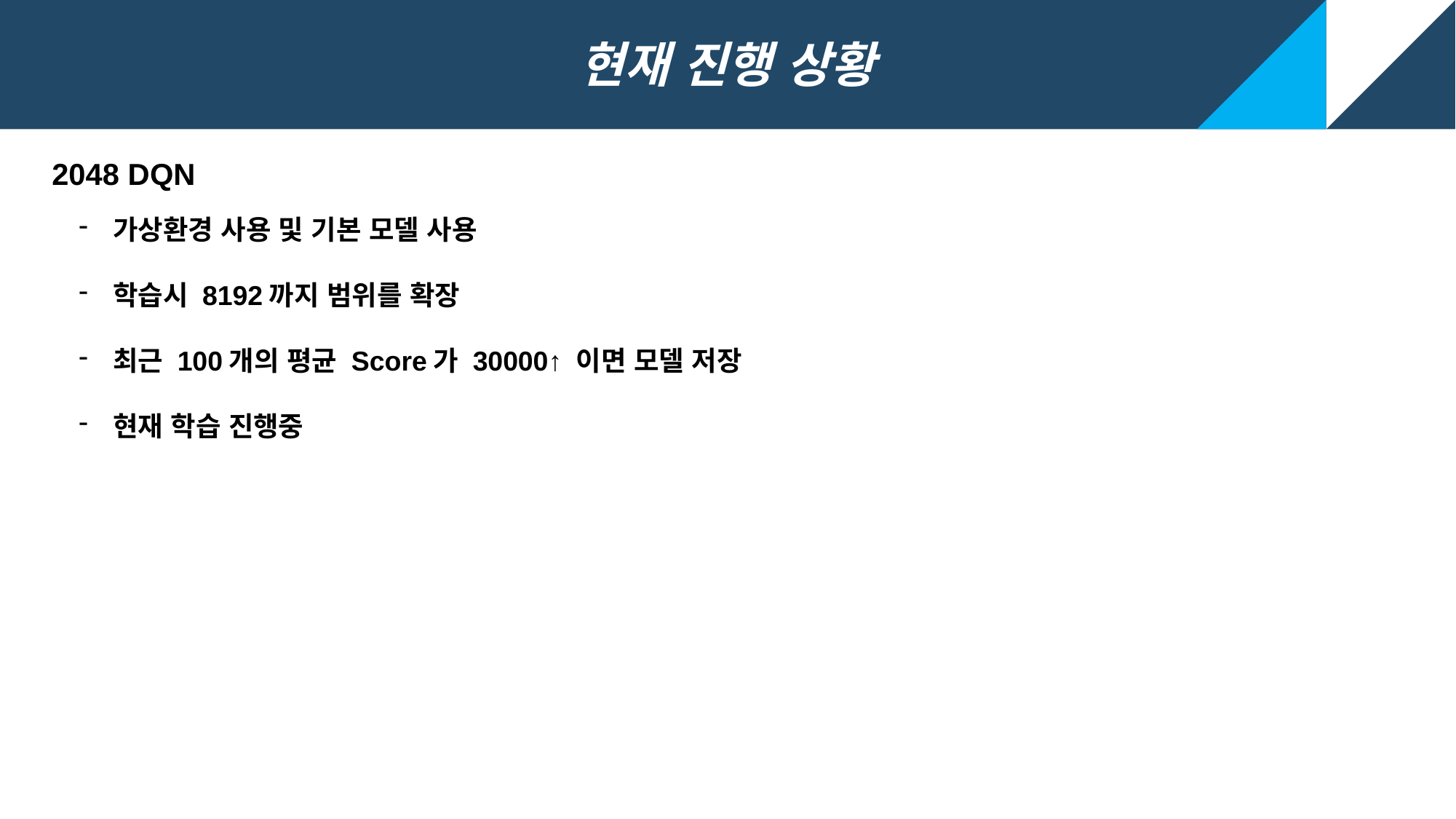

현재 진행 상황
2048 DQN
가상환경 사용 및 기본 모델 사용

학습시 8192까지 범위를 확장

최근 100개의 평균 Score가 30000↑ 이면 모델 저장

현재 학습 진행중